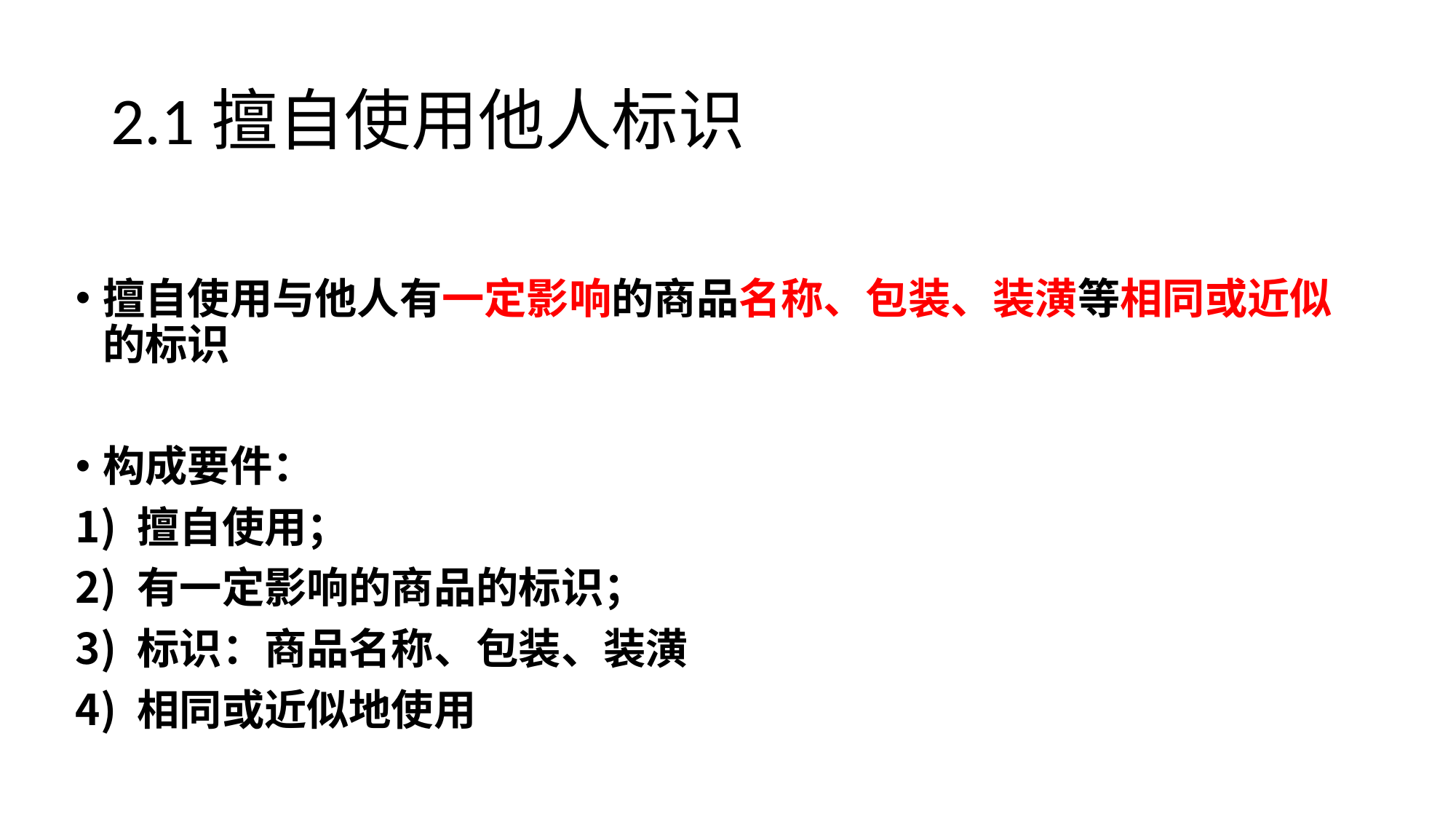

# 2.1擅自使用他人标识

擅自使用与他人有一定影响的商品名称、包装、装潢等相同或近似的标识

构成要件：
擅自使用；
有一定影响的商品的标识；
标识：商品名称、包装、装潢
相同或近似地使用